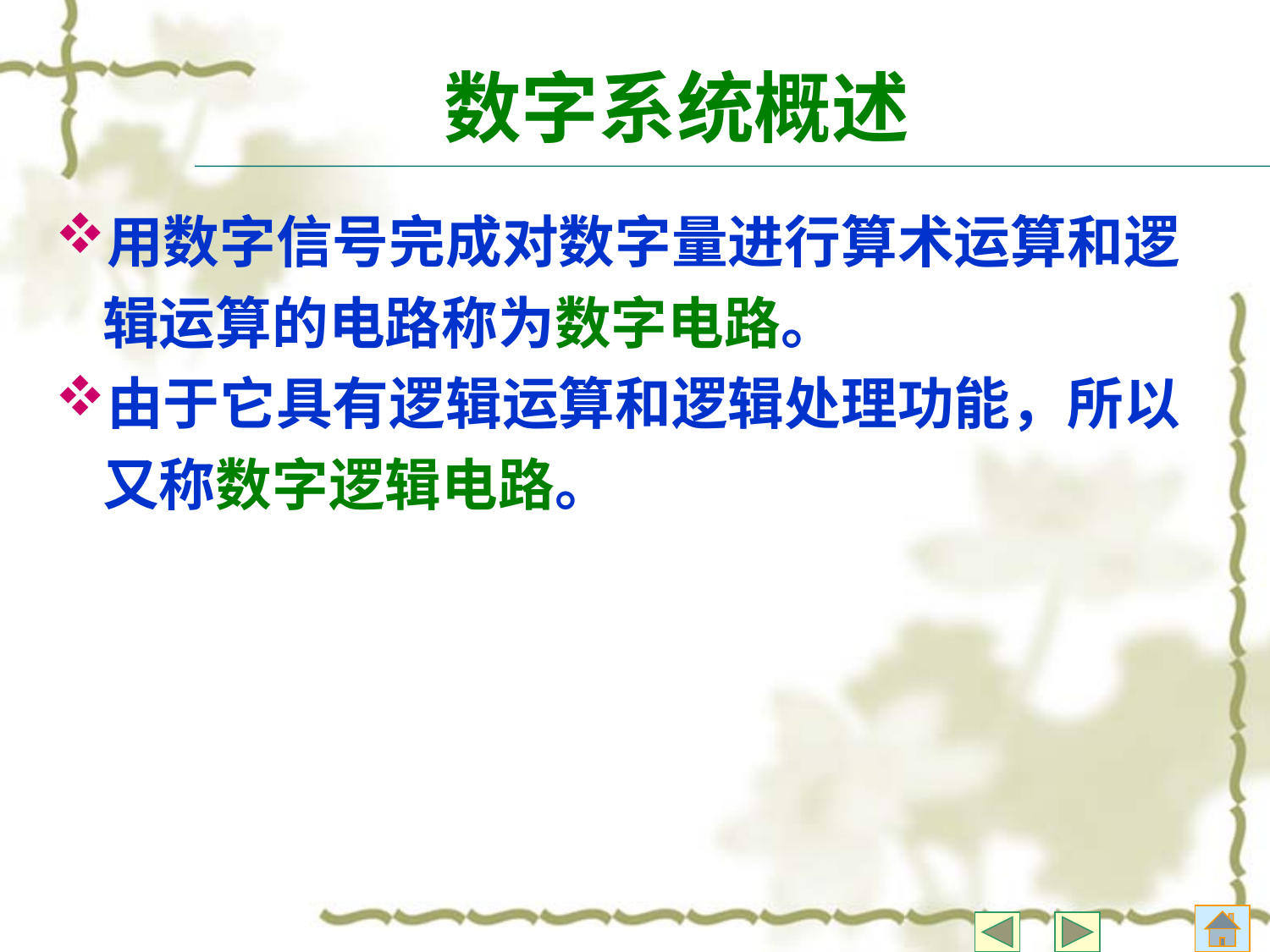

# 数字系统概述
用数字信号完成对数字量进行算术运算和逻辑运算的电路称为数字电路。
由于它具有逻辑运算和逻辑处理功能，所以又称数字逻辑电路。